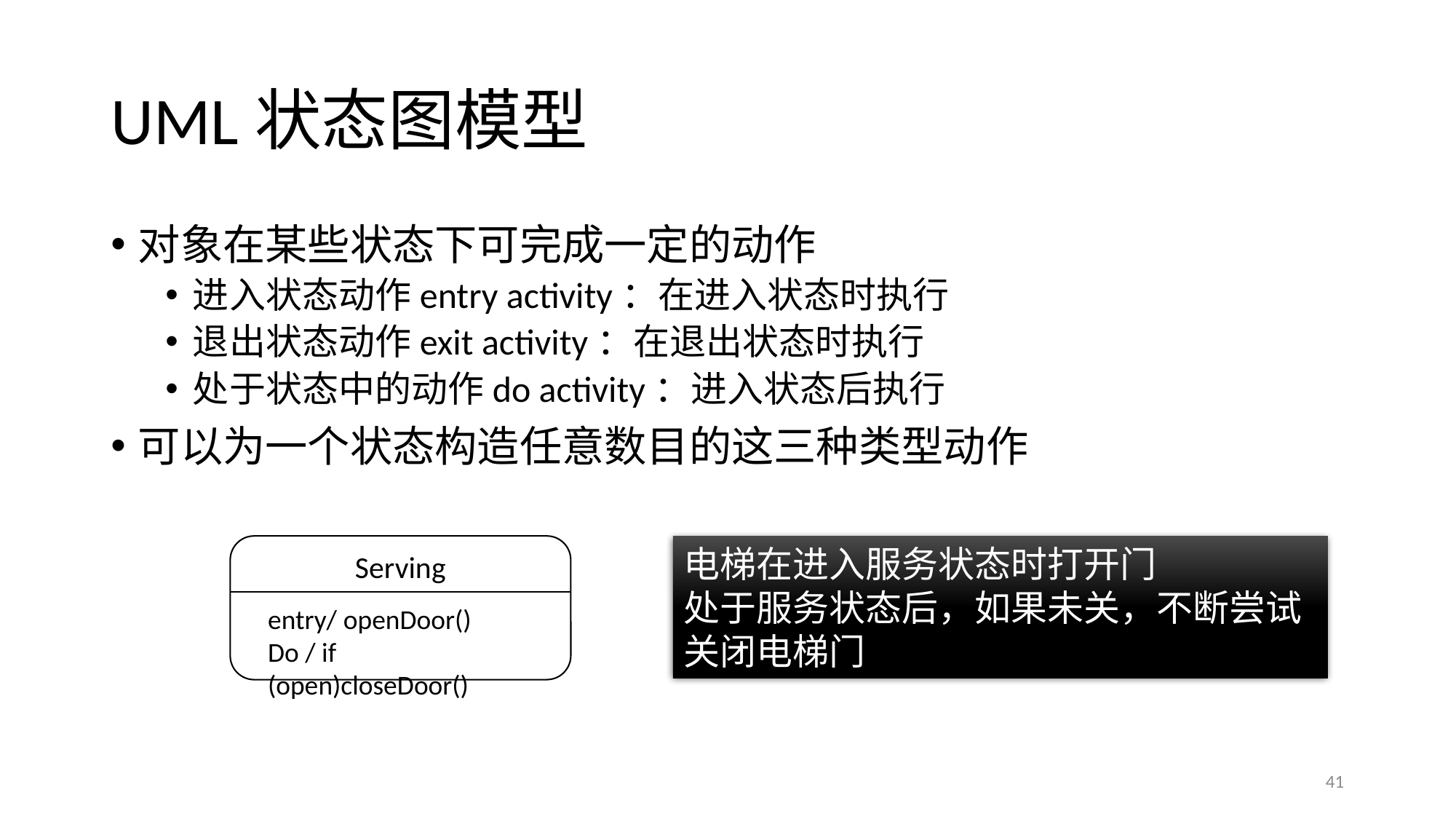

# UML状态图模型
对象在某些状态下可完成一定的动作
进入状态动作entry activity：在进入状态时执行
退出状态动作exit activity：在退出状态时执行
处于状态中的动作do activity：进入状态后执行
可以为一个状态构造任意数目的这三种类型动作
Serving
电梯在进入服务状态时打开门
处于服务状态后，如果未关，不断尝试关闭电梯门
entry/ openDoor()
Do / if (open)closeDoor()
41